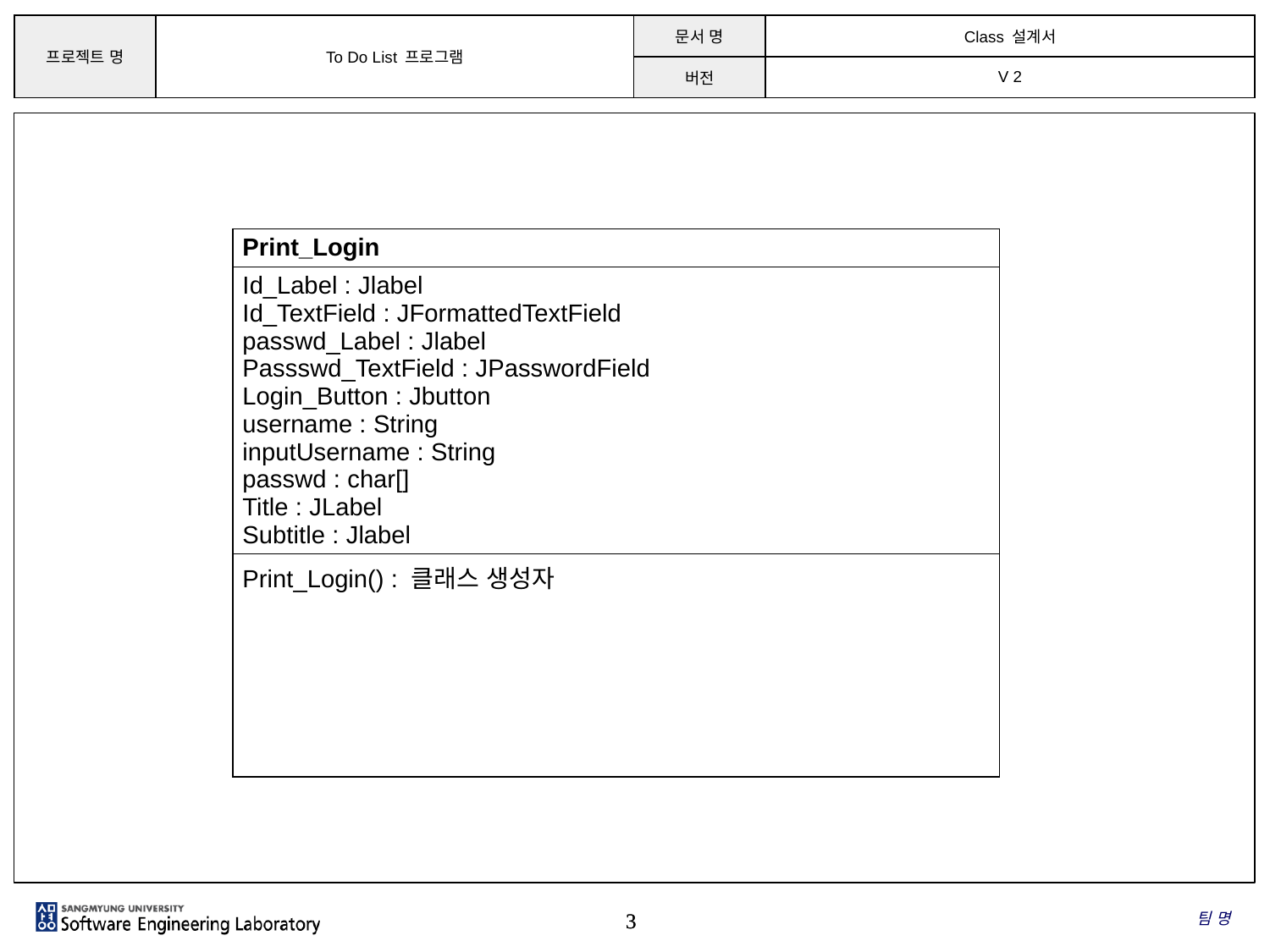

| Print\_Login |
| --- |
| Id\_Label : Jlabel Id\_TextField : JFormattedTextField passwd\_Label : Jlabel Passswd\_TextField : JPasswordField Login\_Button : Jbutton username : String inputUsername : String passwd : char[] Title : JLabel Subtitle : Jlabel |
| Print\_Login() : 클래스 생성자 |
팀 명